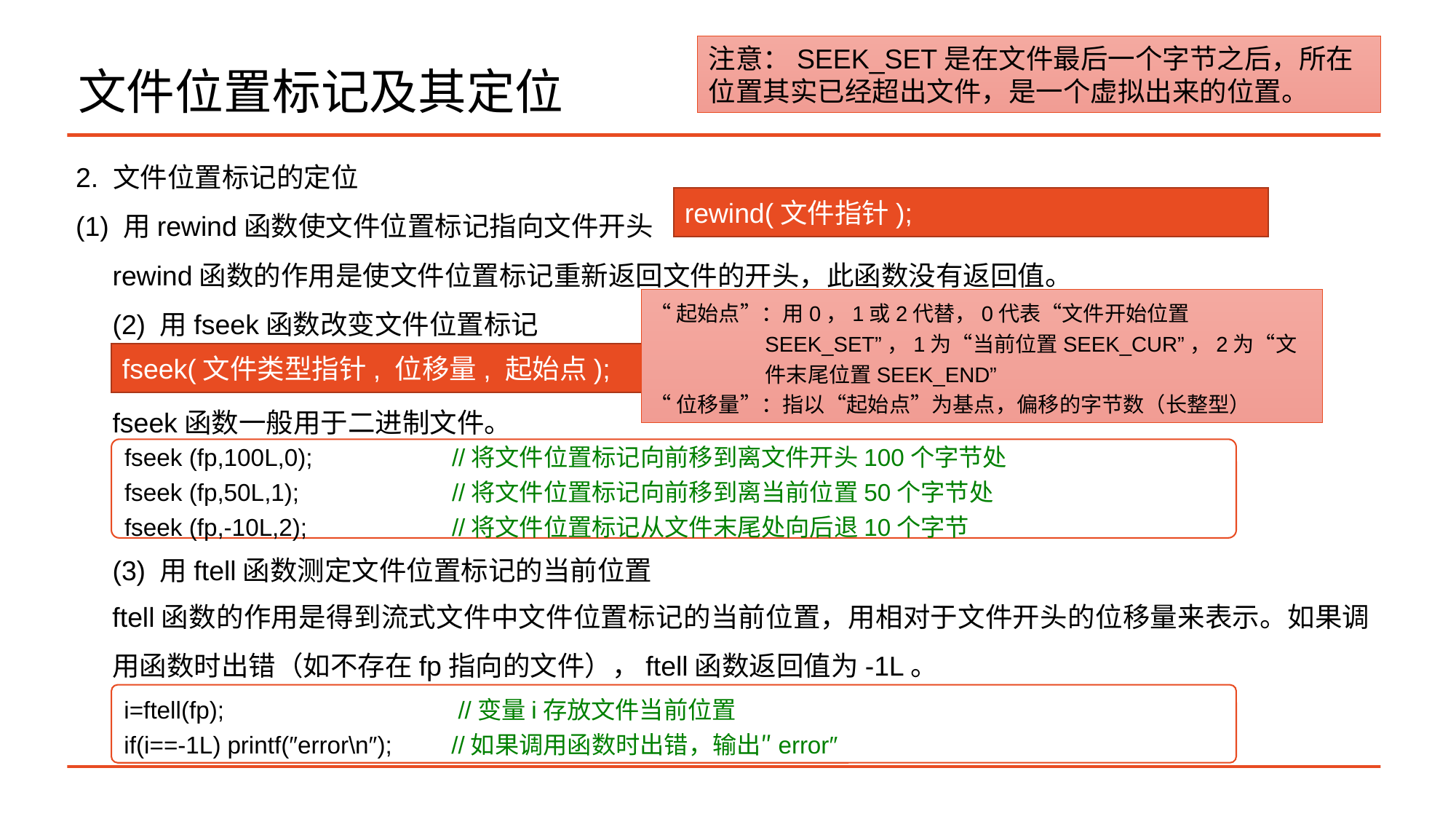

# 文件位置标记及其定位
注意：SEEK_SET是在文件最后一个字节之后，所在位置其实已经超出文件，是一个虚拟出来的位置。
2. 文件位置标记的定位
(1) 用rewind函数使文件位置标记指向文件开头
rewind函数的作用是使文件位置标记重新返回文件的开头，此函数没有返回值。
(2) 用fseek函数改变文件位置标记

fseek函数一般用于二进制文件。

(3) 用ftell函数测定文件位置标记的当前位置
rewind(文件指针);
“起始点”：用0，1或2代替，0代表“文件开始位置SEEK_SET”，1为“当前位置SEEK_CUR”，2为“文件末尾位置SEEK_END”
“位移量”：指以“起始点”为基点，偏移的字节数（长整型）
fseek(文件类型指针, 位移量, 起始点);
fseek (fp,100L,0);		//将文件位置标记向前移到离文件开头100个字节处
fseek (fp,50L,1); 		//将文件位置标记向前移到离当前位置50个字节处
fseek (fp,-10L,2);		//将文件位置标记从文件末尾处向后退10个字节
ftell函数的作用是得到流式文件中文件位置标记的当前位置，用相对于文件开头的位移量来表示。如果调用函数时出错（如不存在fp指向的文件），ftell函数返回值为-1L。
i=ftell(fp);			 //变量i存放文件当前位置
if(i==-1L) printf(″error\n″); 	//如果调用函数时出错，输出″error″